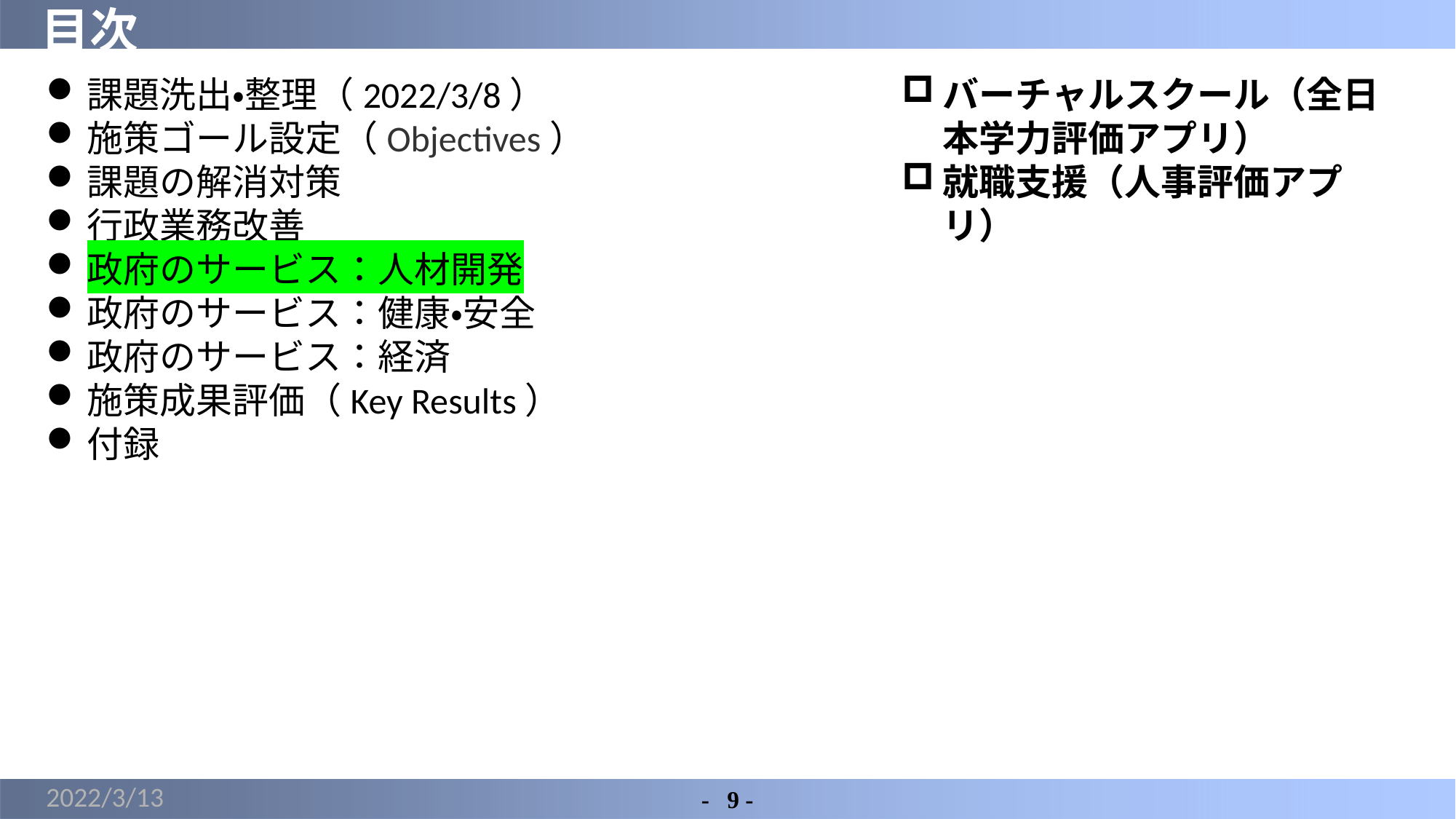

# 目次
課題洗出・整理（2022/3/8）
施策ゴール設定（Objectives）
課題の解消対策
行政業務改善
政府のサービス：人材開発
政府のサービス：健康・安全
政府のサービス：経済
施策成果評価（Key Results）
付録
バーチャルスクール（全日本学力評価アプリ）
就職支援（人事評価アプリ）
2022/3/13
-	9 -